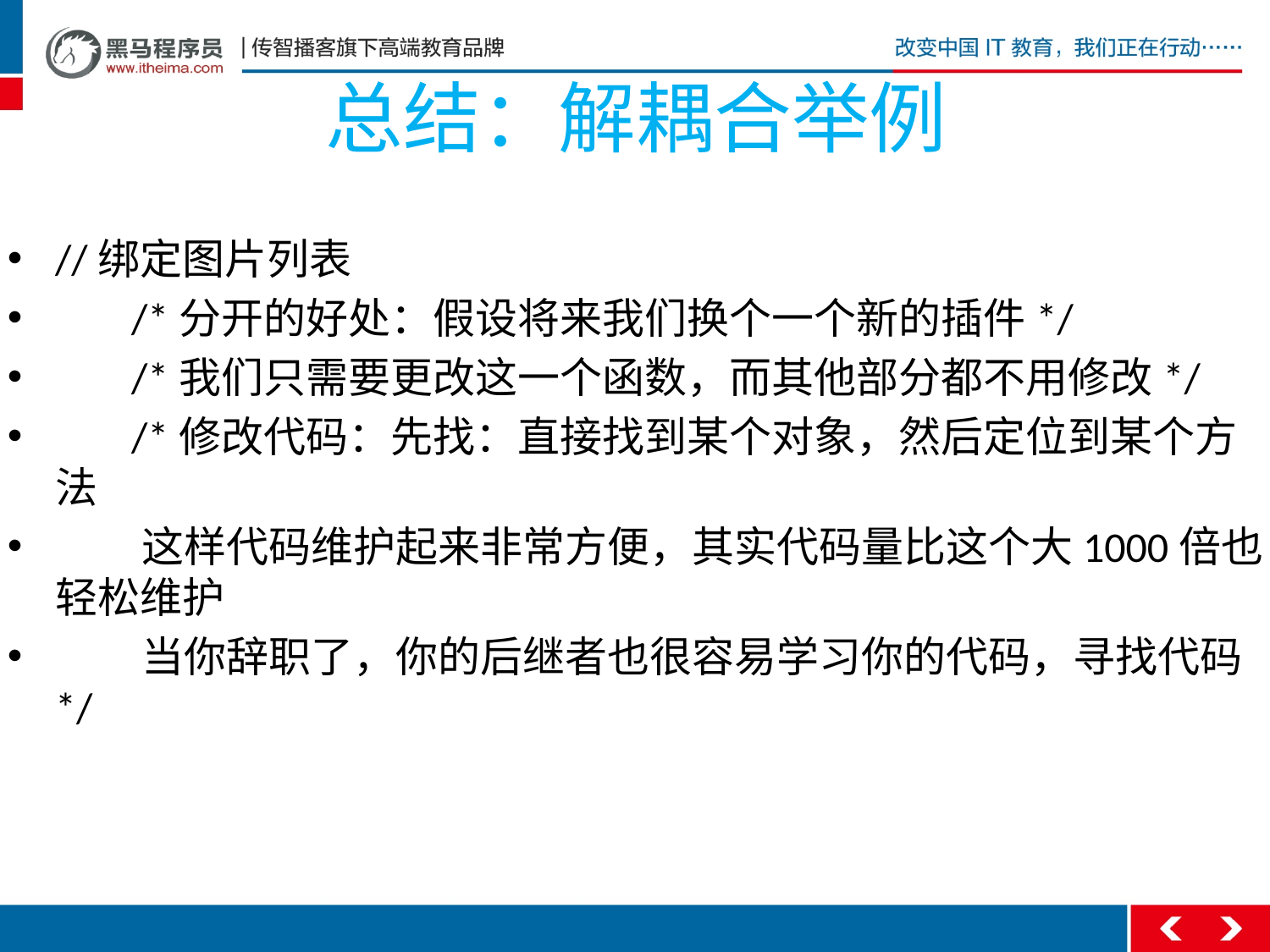

# 总结：解耦合举例
//绑定图片列表
        /*分开的好处：假设将来我们换个一个新的插件*/
        /*我们只需要更改这一个函数，而其他部分都不用修改*/
        /*修改代码：先找：直接找到某个对象，然后定位到某个方法
        这样代码维护起来非常方便，其实代码量比这个大1000倍也轻松维护
        当你辞职了，你的后继者也很容易学习你的代码，寻找代码*/